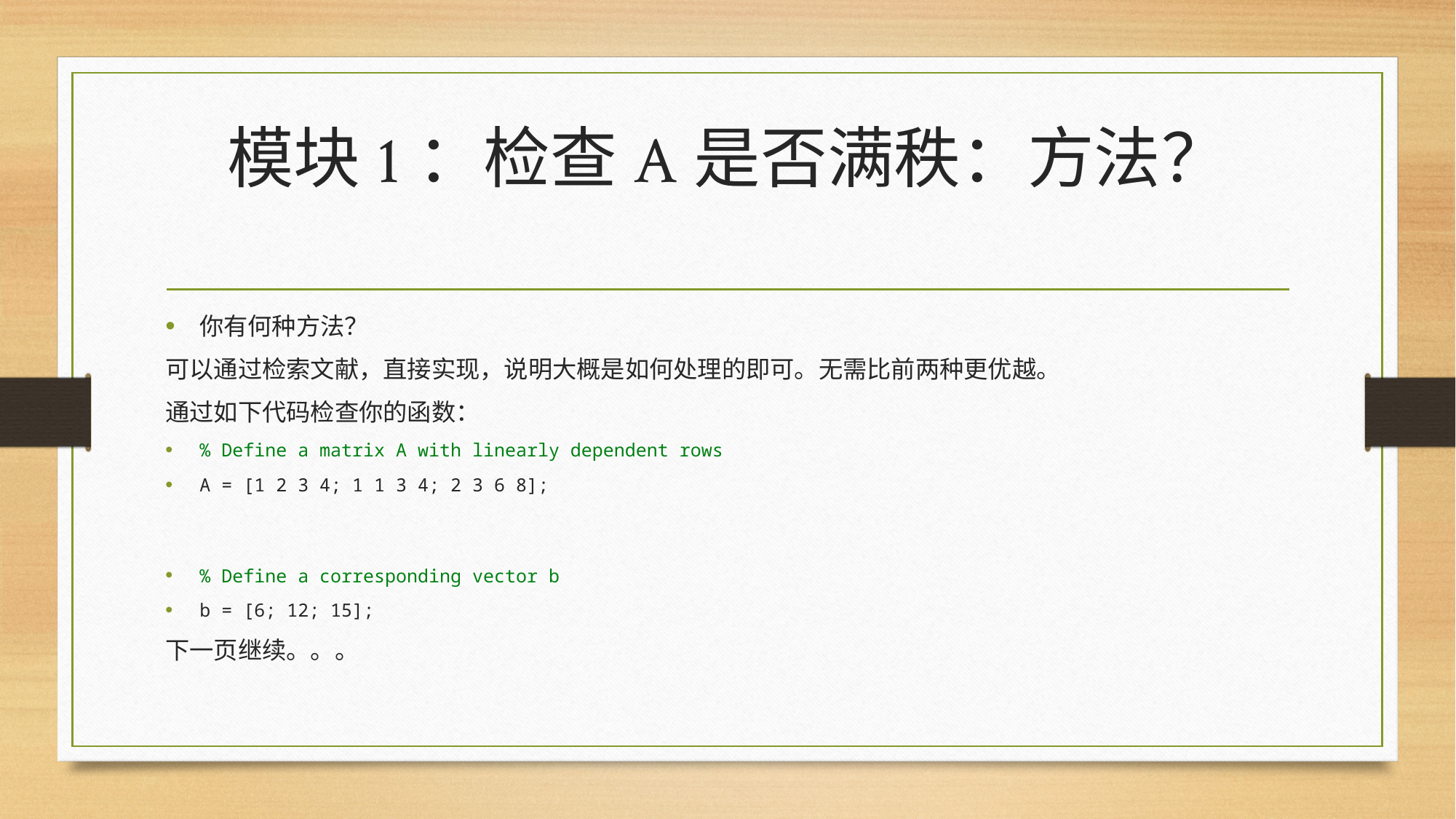

# 模块1：检查A是否满秩：方法？
你有何种方法？
可以通过检索文献，直接实现，说明大概是如何处理的即可。无需比前两种更优越。
通过如下代码检查你的函数：
% Define a matrix A with linearly dependent rows
A = [1 2 3 4; 1 1 3 4; 2 3 6 8];

% Define a corresponding vector b
b = [6; 12; 15];
下一页继续。。。